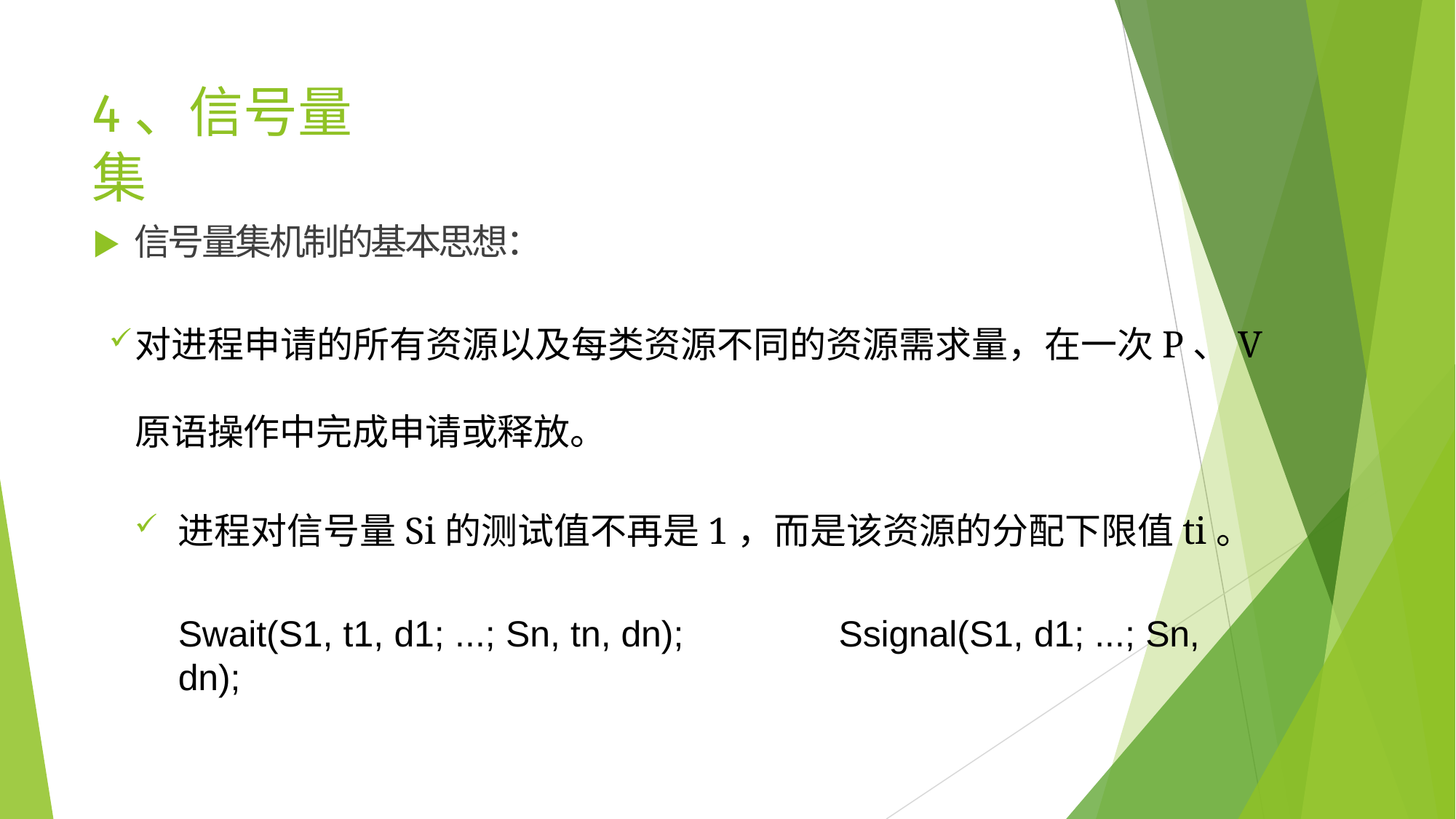

# 4、信号量集
▶	信号量集机制的基本思想：
对进程申请的所有资源以及每类资源不同的资源需求量，在一次P、V 原语操作中完成申请或释放。

进程对信号量Si的测试值不再是1，而是该资源的分配下限值ti。

Swait(S1, t1, d1; ...; Sn, tn, dn);	Ssignal(S1, d1; ...; Sn, dn);